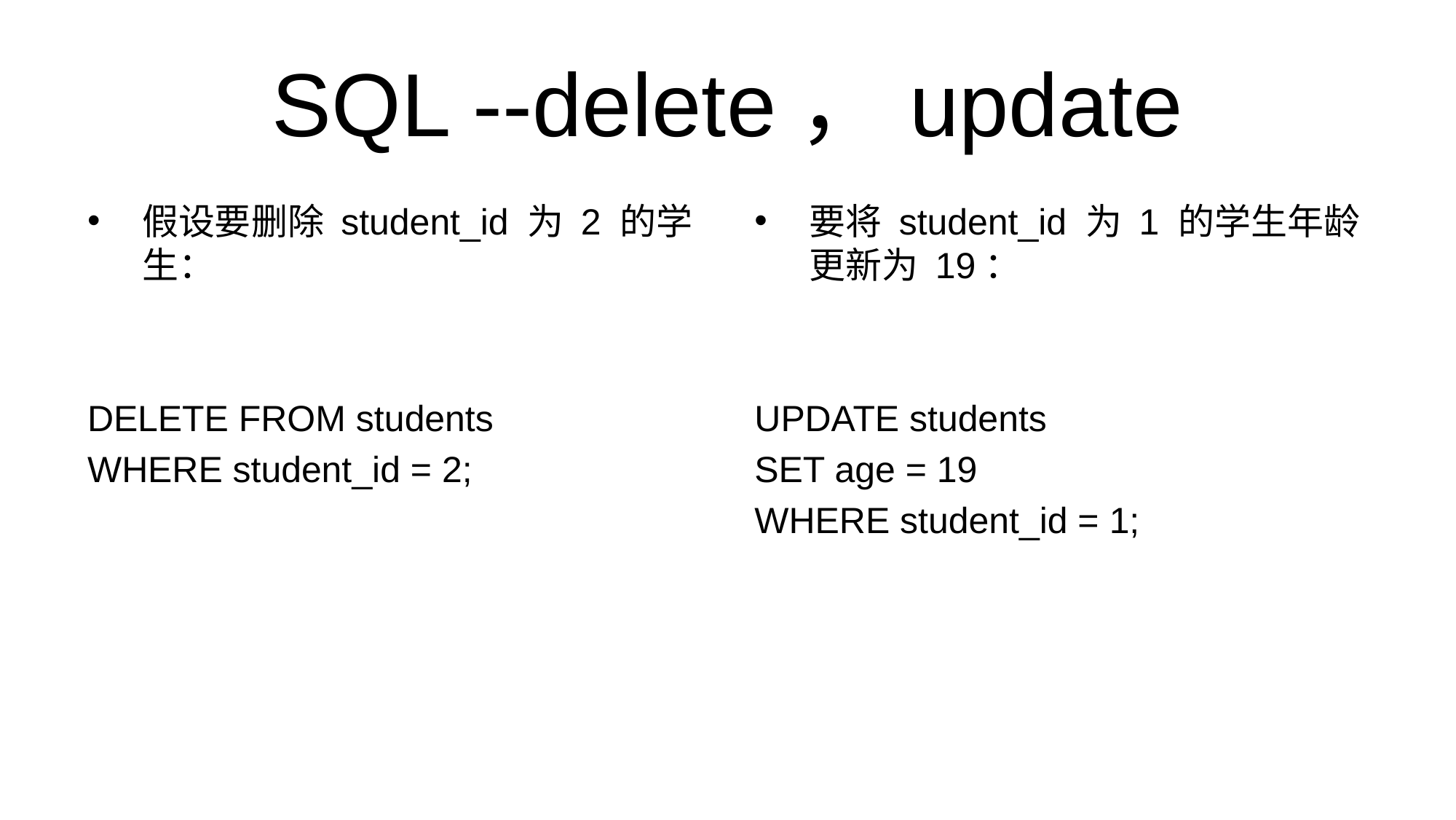

# SQL --delete，update
要将 student_id 为 1 的学生年龄更新为 19：

UPDATE students
SET age = 19
WHERE student_id = 1;
假设要删除 student_id 为 2 的学生：

DELETE FROM students
WHERE student_id = 2;